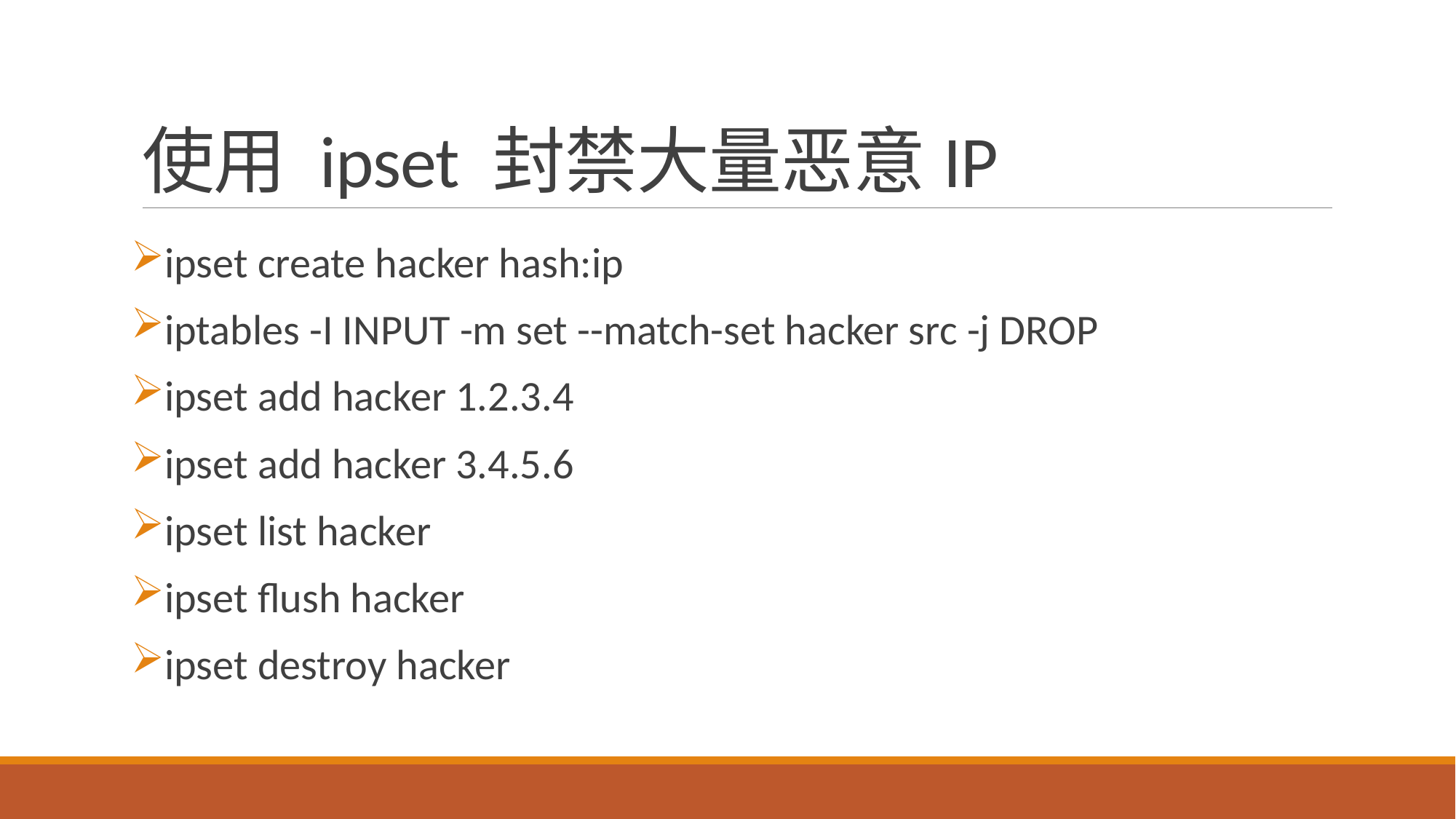

# 使用 ipset 封禁大量恶意IP
ipset create hacker hash:ip
iptables -I INPUT -m set --match-set hacker src -j DROP
ipset add hacker 1.2.3.4
ipset add hacker 3.4.5.6
ipset list hacker
ipset flush hacker
ipset destroy hacker